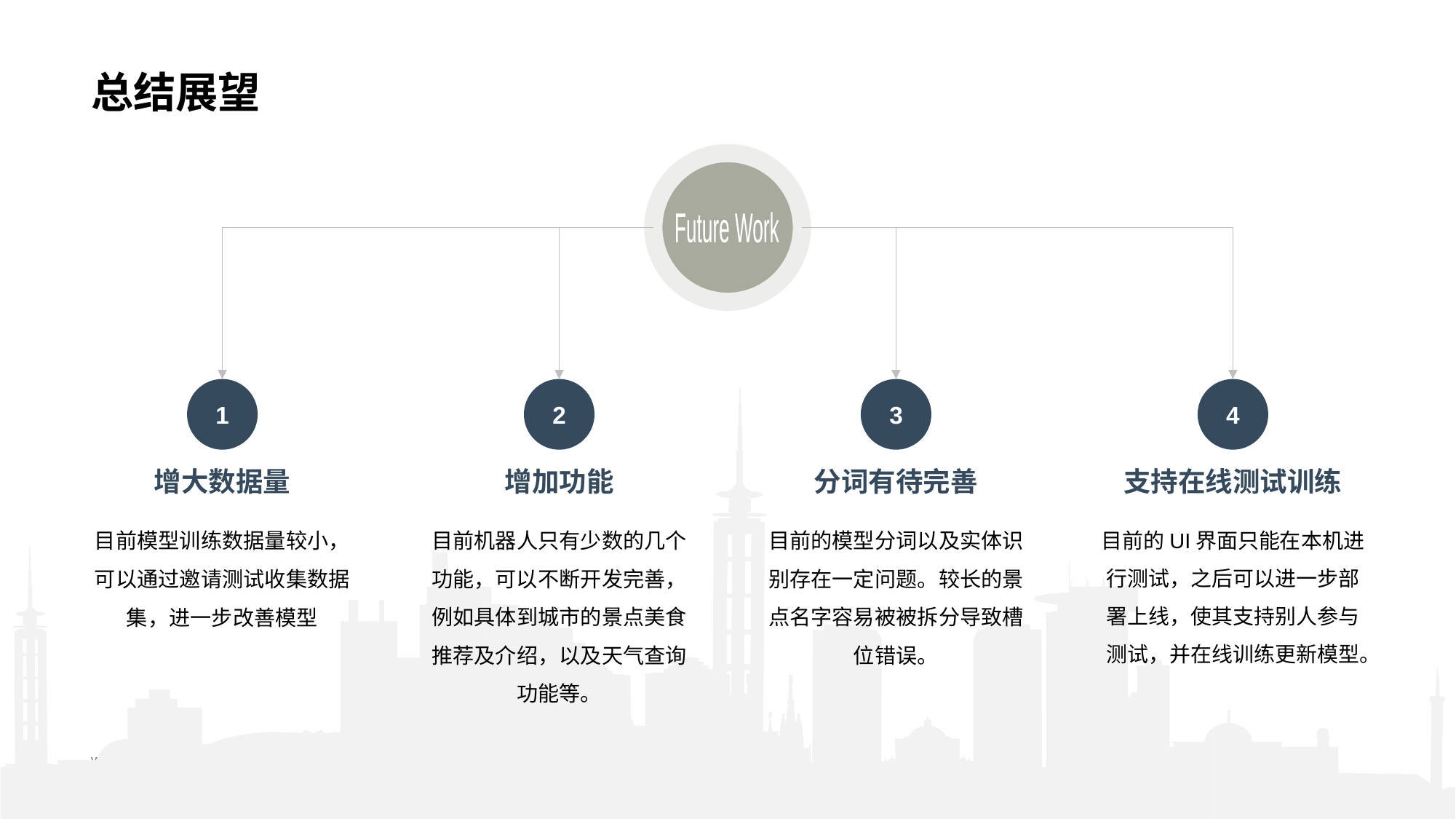

# 总结展望

Future Work
1
2
3
4

增大数据量
增加功能
分词有待完善
支持在线测试训练
目前模型训练数据量较小，可以通过邀请测试收集数据集，进一步改善模型
目前机器人只有少数的几个功能，可以不断开发完善，例如具体到城市的景点美食推荐及介绍，以及天气查询功能等。
目前的模型分词以及实体识别存在一定问题。较长的景点名字容易被被拆分导致槽位错误。
目前的UI界面只能在本机进行测试，之后可以进一步部署上线，使其支持别人参与测试，并在线训练更新模型。
www.islide.cc
21